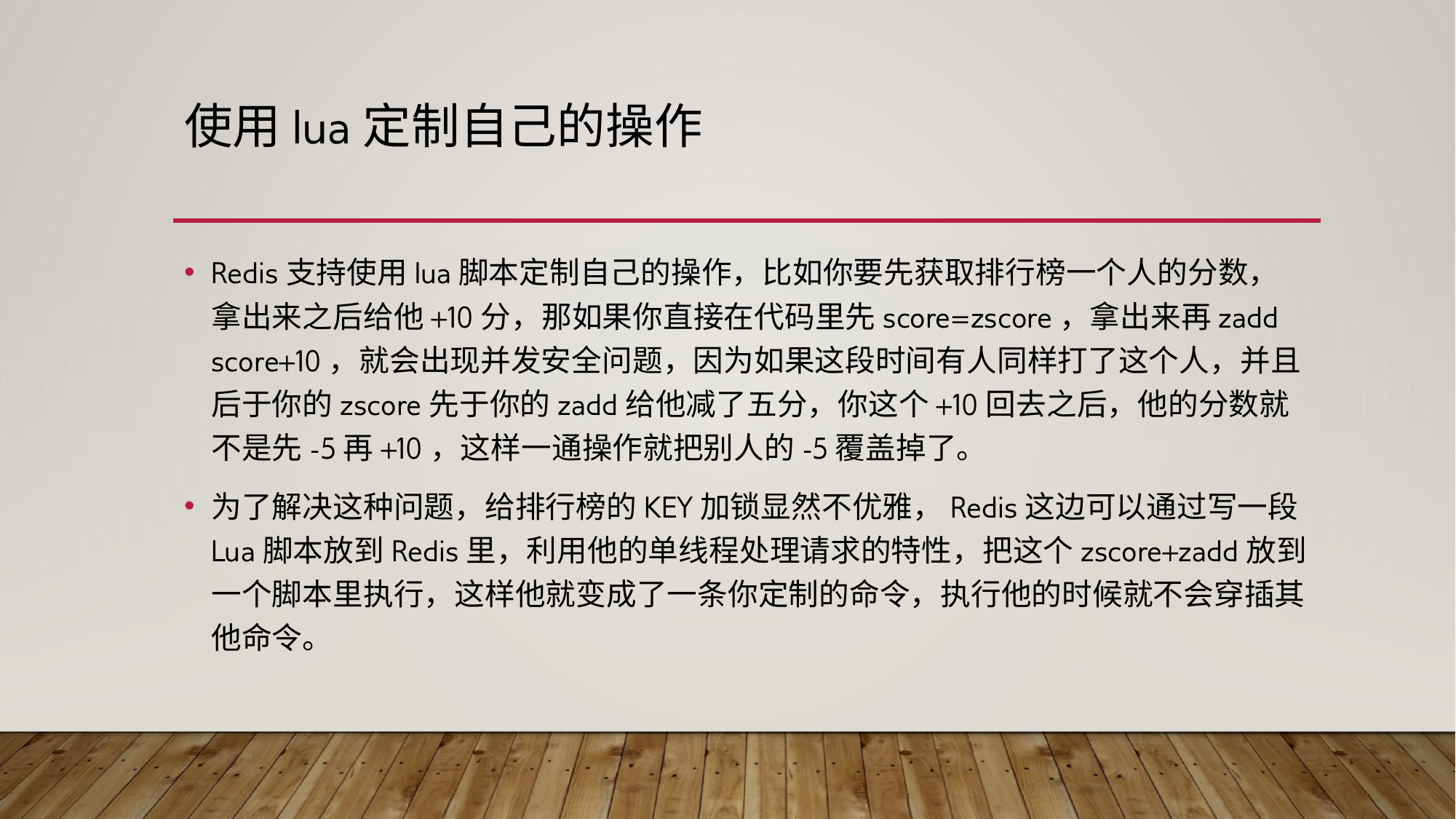

# 使用lua定制自己的操作
Redis支持使用lua脚本定制自己的操作，比如你要先获取排行榜一个人的分数，拿出来之后给他+10分，那如果你直接在代码里先score=zscore，拿出来再zadd score+10，就会出现并发安全问题，因为如果这段时间有人同样打了这个人，并且后于你的zscore先于你的zadd给他减了五分，你这个+10回去之后，他的分数就不是先-5再+10，这样一通操作就把别人的-5覆盖掉了。
为了解决这种问题，给排行榜的KEY加锁显然不优雅，Redis这边可以通过写一段Lua脚本放到Redis里，利用他的单线程处理请求的特性，把这个zscore+zadd放到一个脚本里执行，这样他就变成了一条你定制的命令，执行他的时候就不会穿插其他命令。